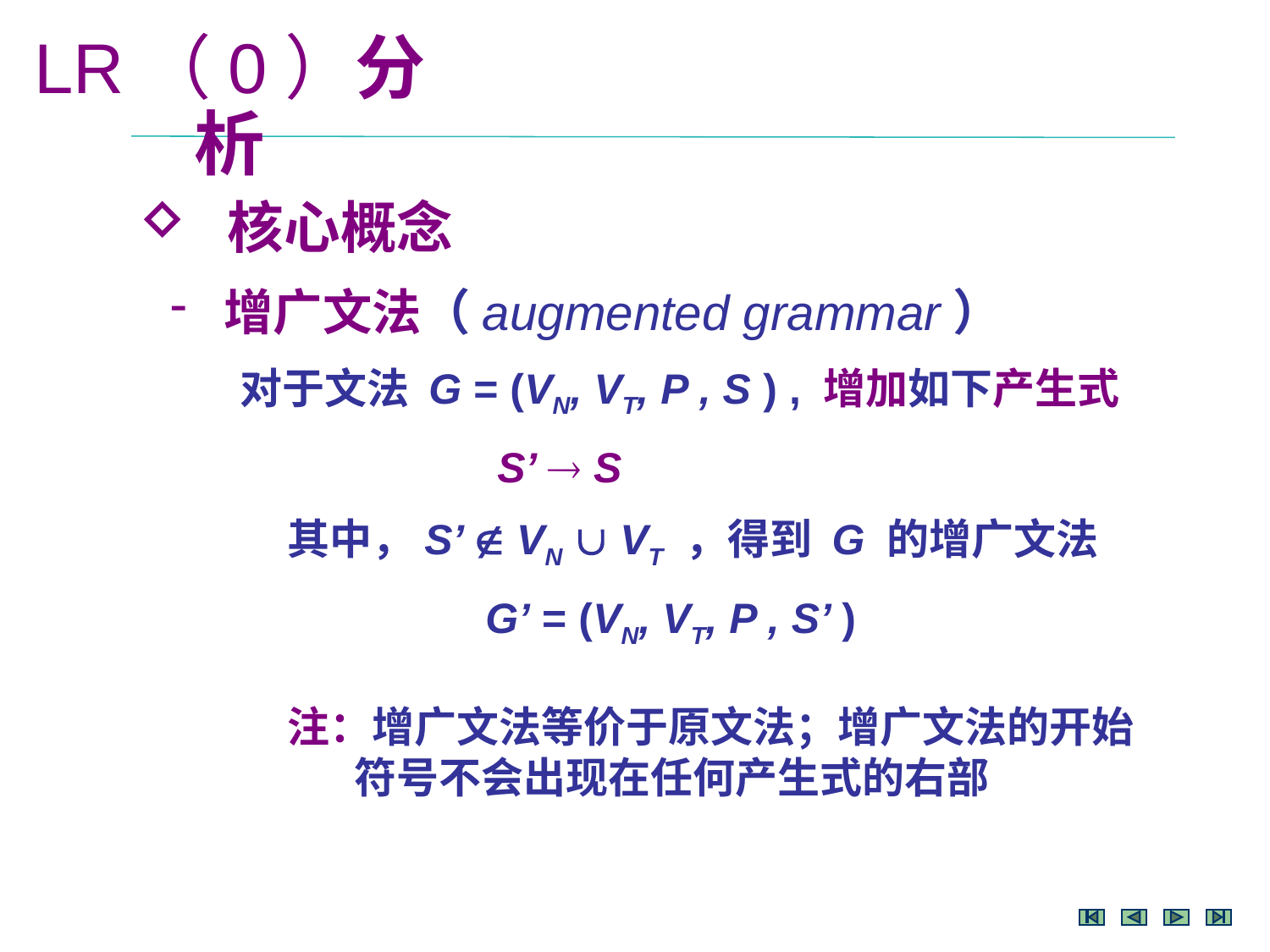

LR（0）分析
  核心概念

 增广文法（augmented grammar）

   对于文法 G = (VN, VT, P , S ) , 增加如下产生式

                         S’ → S

        其中，S’ ∉ VN ∪ VT ，得到 G 的增广文法

                        G’ = (VN, VT, P , S’ )

        注：增广文法等价于原文法；增广文法的开始
               符号不会出现在任何产生式的右部